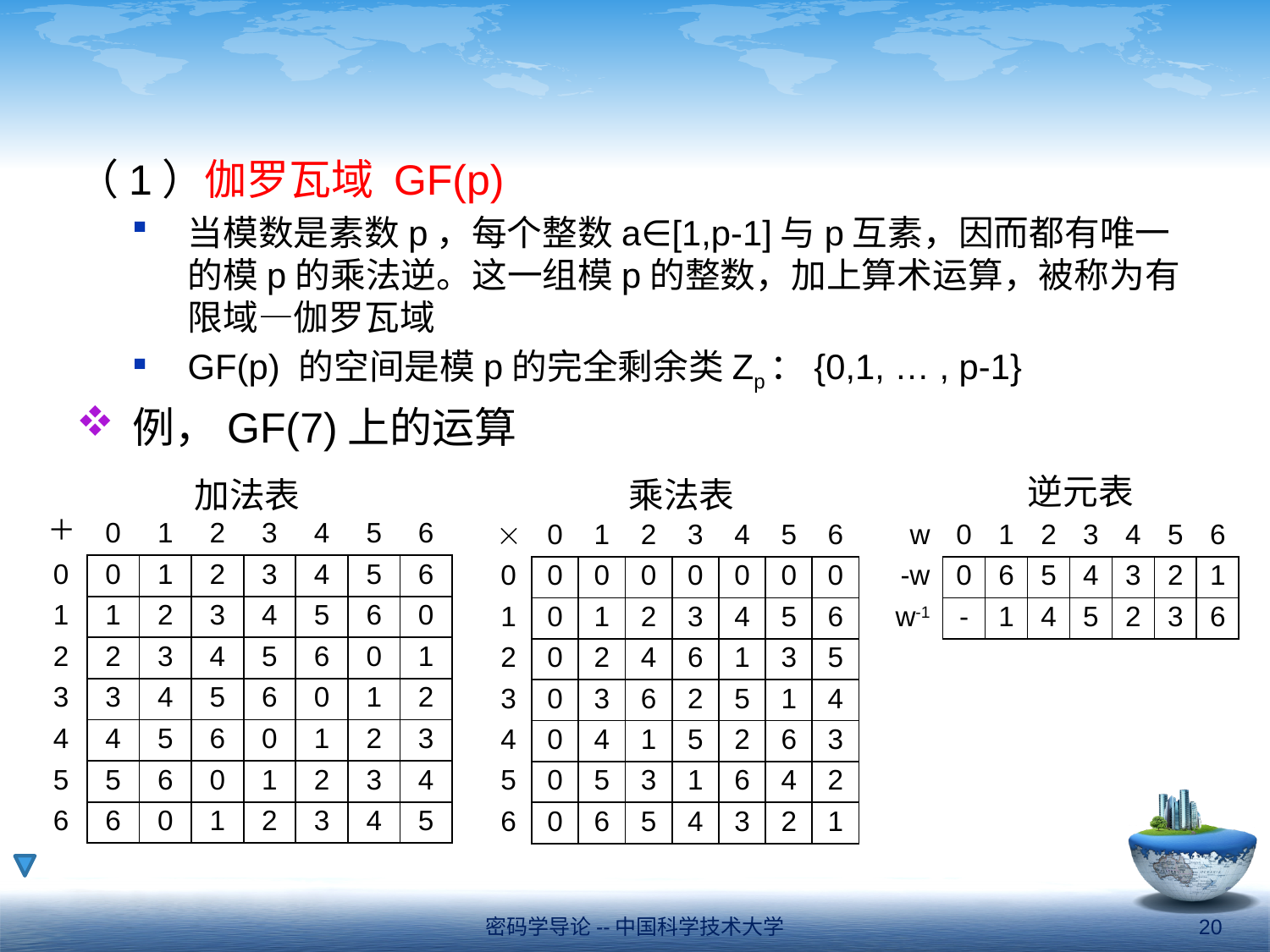

#
（1）伽罗瓦域 GF(p)
当模数是素数p，每个整数a∈[1,p-1]与p互素，因而都有唯一的模p的乘法逆。这一组模p的整数，加上算术运算，被称为有限域—伽罗瓦域
GF(p) 的空间是模p的完全剩余类Zp：{0,1, … , p-1}
例，GF(7)上的运算
逆元表
加法表
乘法表
| ＋ | 0 | 1 | 2 | 3 | 4 | 5 | 6 |
| --- | --- | --- | --- | --- | --- | --- | --- |
| 0 | 0 | 1 | 2 | 3 | 4 | 5 | 6 |
| 1 | 1 | 2 | 3 | 4 | 5 | 6 | 0 |
| 2 | 2 | 3 | 4 | 5 | 6 | 0 | 1 |
| 3 | 3 | 4 | 5 | 6 | 0 | 1 | 2 |
| 4 | 4 | 5 | 6 | 0 | 1 | 2 | 3 |
| 5 | 5 | 6 | 0 | 1 | 2 | 3 | 4 |
| 6 | 6 | 0 | 1 | 2 | 3 | 4 | 5 |
| × | 0 | 1 | 2 | 3 | 4 | 5 | 6 |
| --- | --- | --- | --- | --- | --- | --- | --- |
| 0 | 0 | 0 | 0 | 0 | 0 | 0 | 0 |
| 1 | 0 | 1 | 2 | 3 | 4 | 5 | 6 |
| 2 | 0 | 2 | 4 | 6 | 1 | 3 | 5 |
| 3 | 0 | 3 | 6 | 2 | 5 | 1 | 4 |
| 4 | 0 | 4 | 1 | 5 | 2 | 6 | 3 |
| 5 | 0 | 5 | 3 | 1 | 6 | 4 | 2 |
| 6 | 0 | 6 | 5 | 4 | 3 | 2 | 1 |
| w | 0 | 1 | 2 | 3 | 4 | 5 | 6 |
| --- | --- | --- | --- | --- | --- | --- | --- |
| -w | 0 | 6 | 5 | 4 | 3 | 2 | 1 |
| w-1 | - | 1 | 4 | 5 | 2 | 3 | 6 |

密码学导论--中国科学技术大学
20